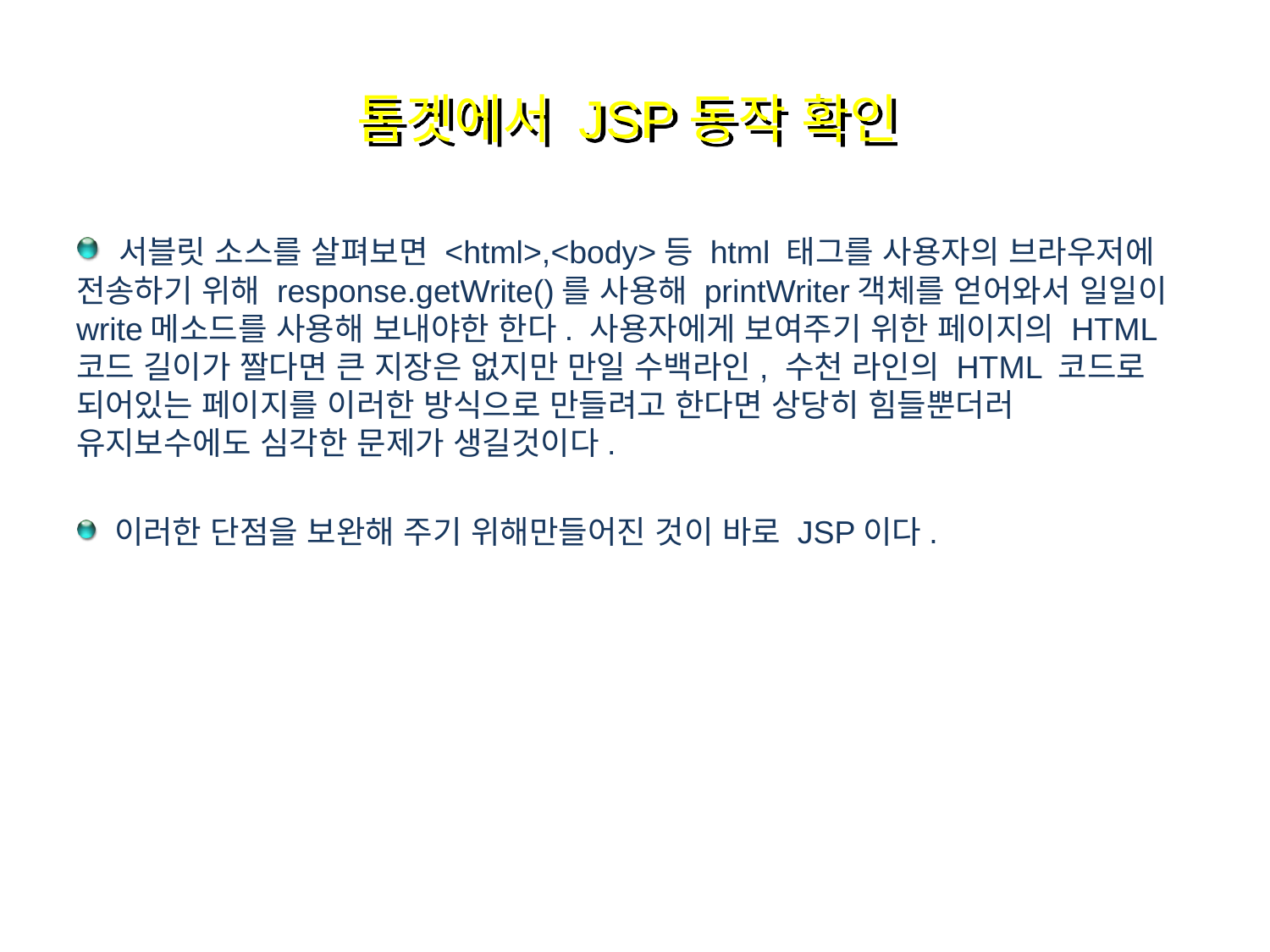

# 톰겟에서 JSP동작 확인
 서블릿 소스를 살펴보면 <html>,<body>등 html 태그를 사용자의 브라우저에 전송하기 위해 response.getWrite()를 사용해 printWriter객체를 얻어와서 일일이 write메소드를 사용해 보내야한 한다. 사용자에게 보여주기 위한 페이지의 HTML 코드 길이가 짤다면 큰 지장은 없지만 만일 수백라인, 수천 라인의 HTML 코드로 되어있는 페이지를 이러한 방식으로 만들려고 한다면 상당히 힘들뿐더러 유지보수에도 심각한 문제가 생길것이다.

 이러한 단점을 보완해 주기 위해만들어진 것이 바로 JSP이다.